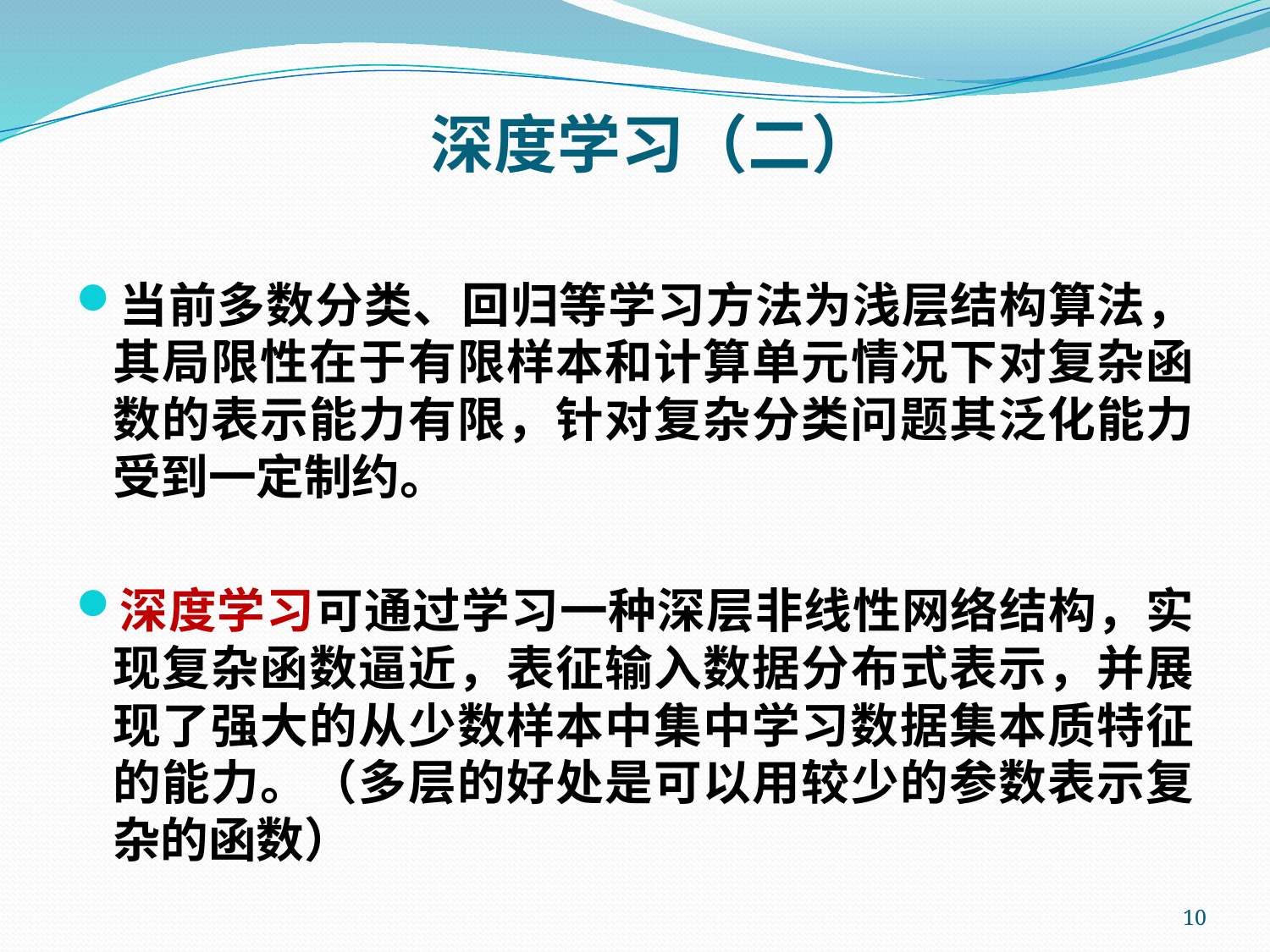

深度学习（二）
当前多数分类、回归等学习方法为浅层结构算法，其局限性在于有限样本和计算单元情况下对复杂函数的表示能力有限，针对复杂分类问题其泛化能力受到一定制约。

深度学习可通过学习一种深层非线性网络结构，实现复杂函数逼近，表征输入数据分布式表示，并展现了强大的从少数样本中集中学习数据集本质特征的能力。（多层的好处是可以用较少的参数表示复杂的函数）
10